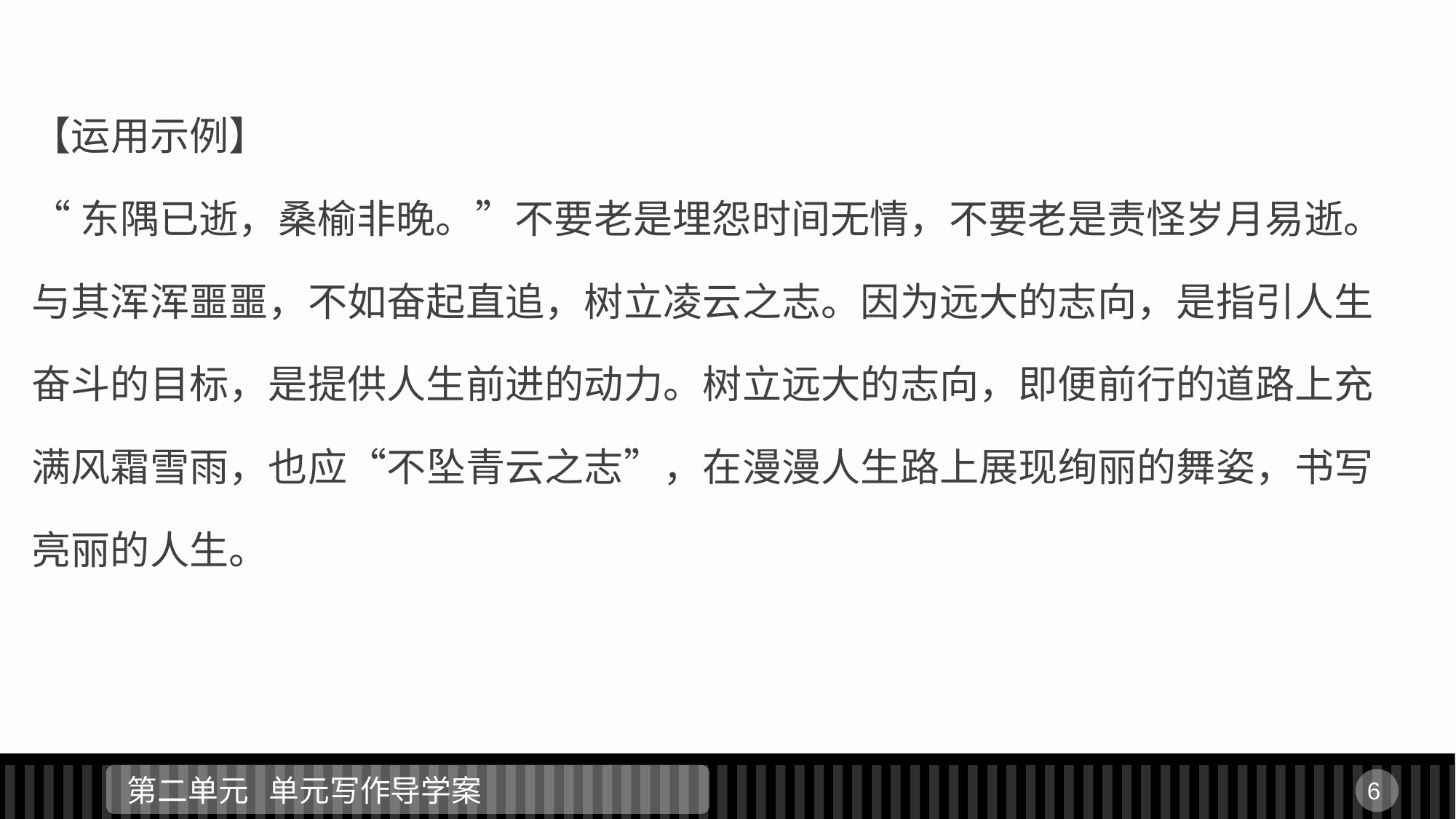

【运用示例】
“东隅已逝，桑榆非晚。”不要老是埋怨时间无情，不要老是责怪岁月易逝。与其浑浑噩噩，不如奋起直追，树立凌云之志。因为远大的志向，是指引人生奋斗的目标，是提供人生前进的动力。树立远大的志向，即便前行的道路上充满风霜雪雨，也应“不坠青云之志”，在漫漫人生路上展现绚丽的舞姿，书写亮丽的人生。